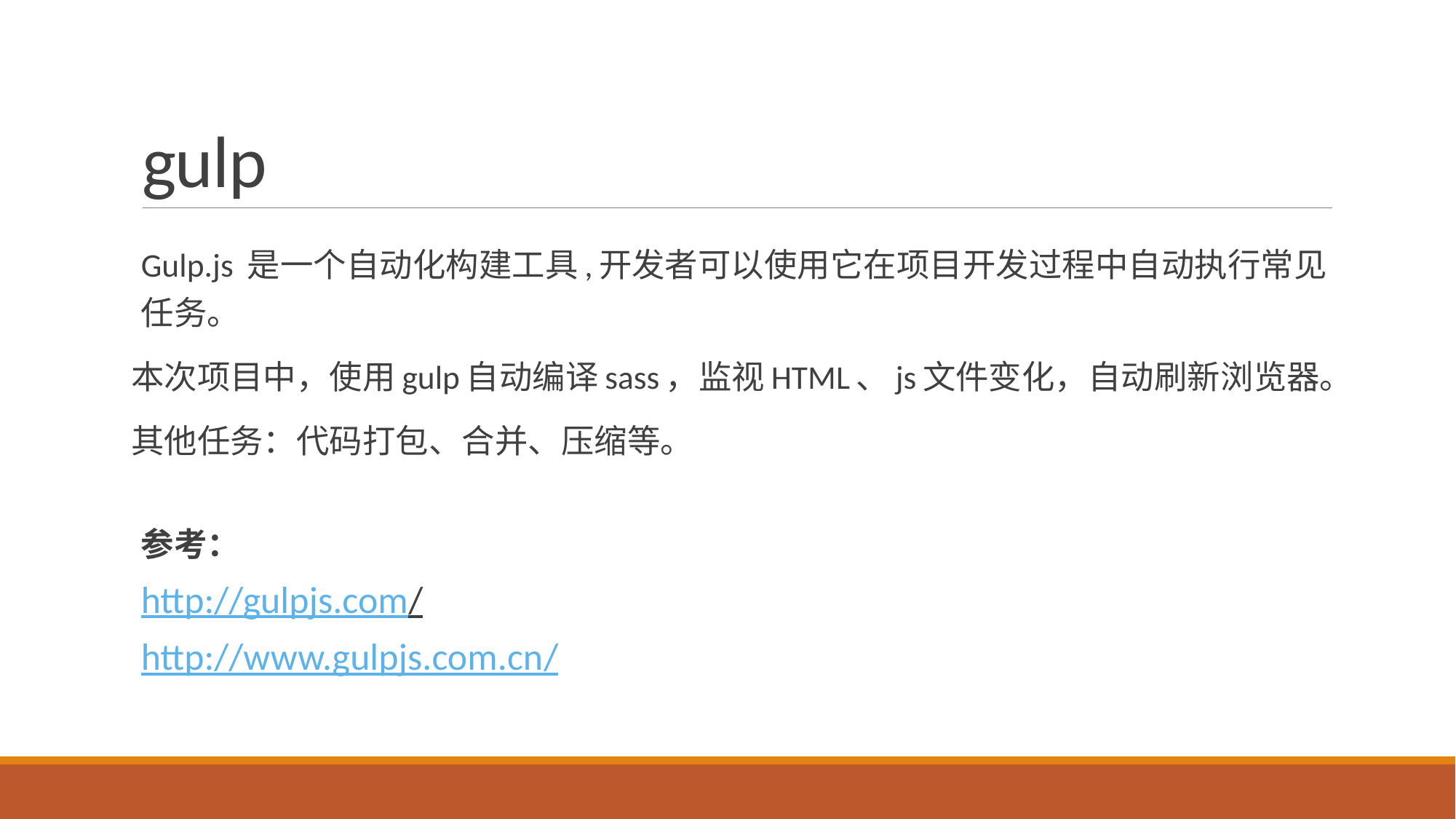

# gulp
Gulp.js 是一个自动化构建工具,开发者可以使用它在项目开发过程中自动执行常见任务。
本次项目中，使用gulp自动编译sass，监视HTML、js文件变化，自动刷新浏览器。
其他任务：代码打包、合并、压缩等。

参考：
http://gulpjs.com/
http://www.gulpjs.com.cn/